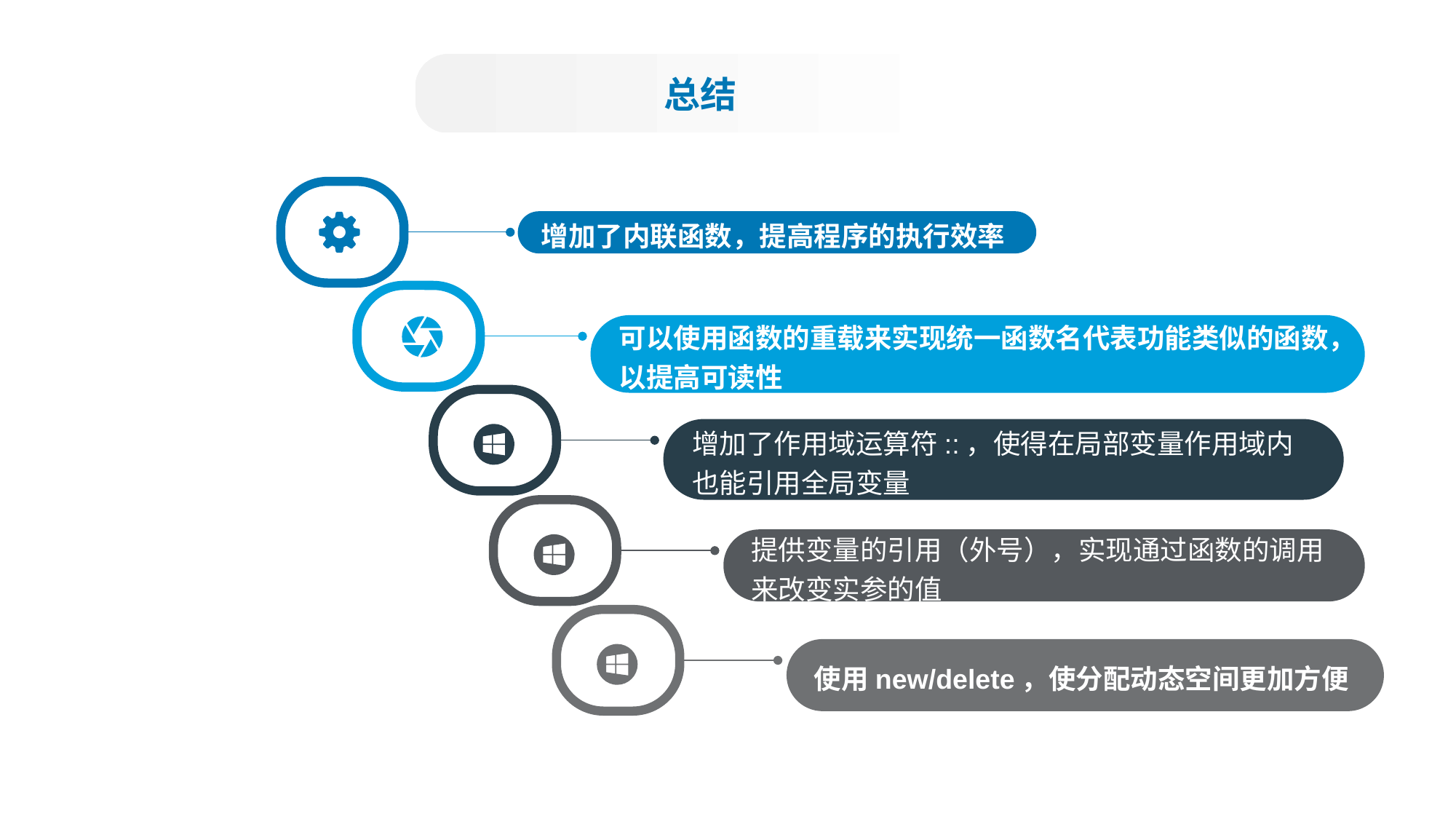

总结

增加了内联函数，提高程序的执行效率

可以使用函数的重载来实现统一函数名代表功能类似的函数，
以提高可读性

增加了作用域运算符::，使得在局部变量作用域内
也能引用全局变量

提供变量的引用（外号），实现通过函数的调用
来改变实参的值

使用new/delete，使分配动态空间更加方便